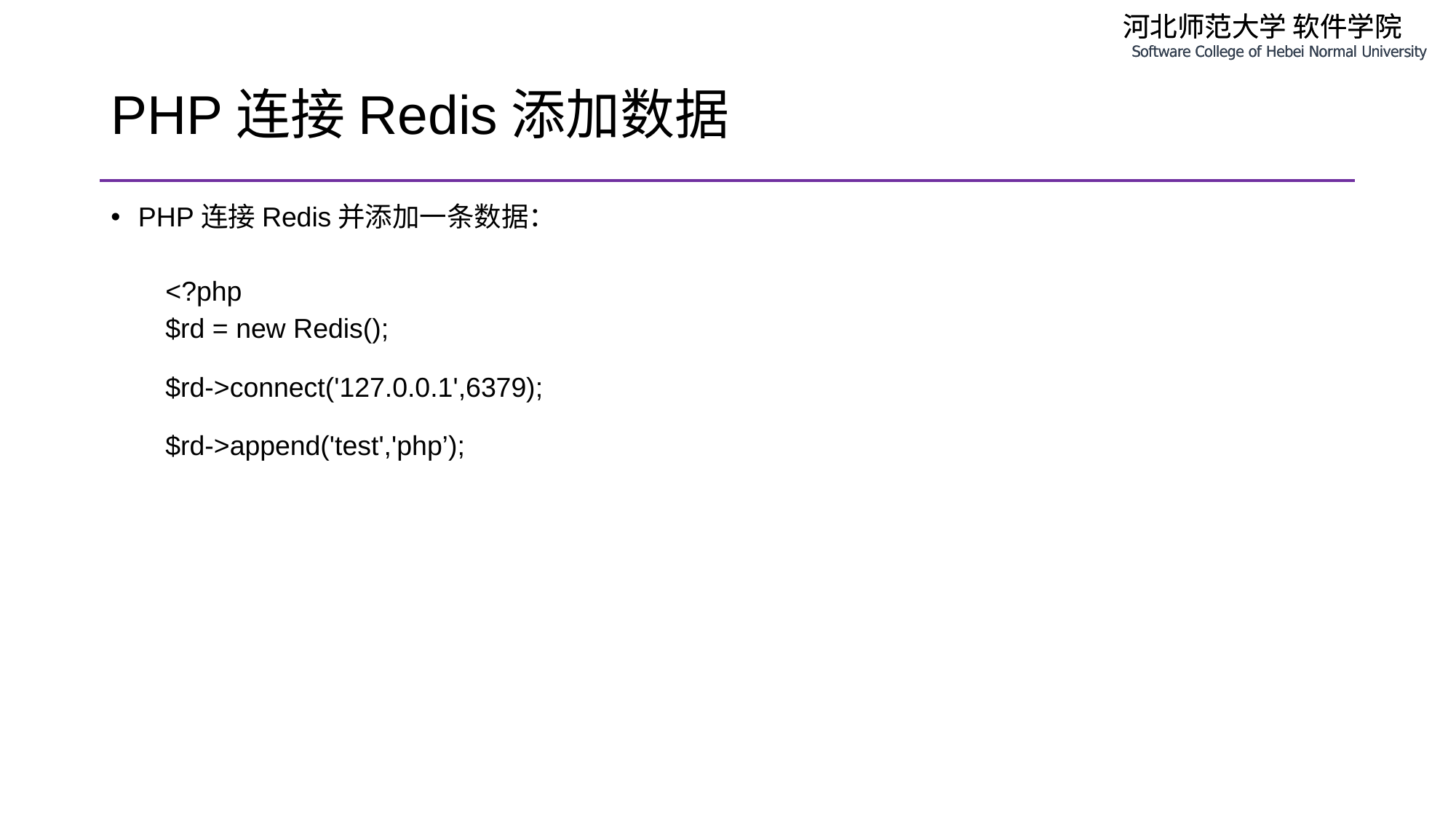

# PHP连接Redis添加数据
PHP连接Redis并添加一条数据：

<?php
$rd = new Redis();
$rd->connect('127.0.0.1',6379);
$rd->append('test','php’);